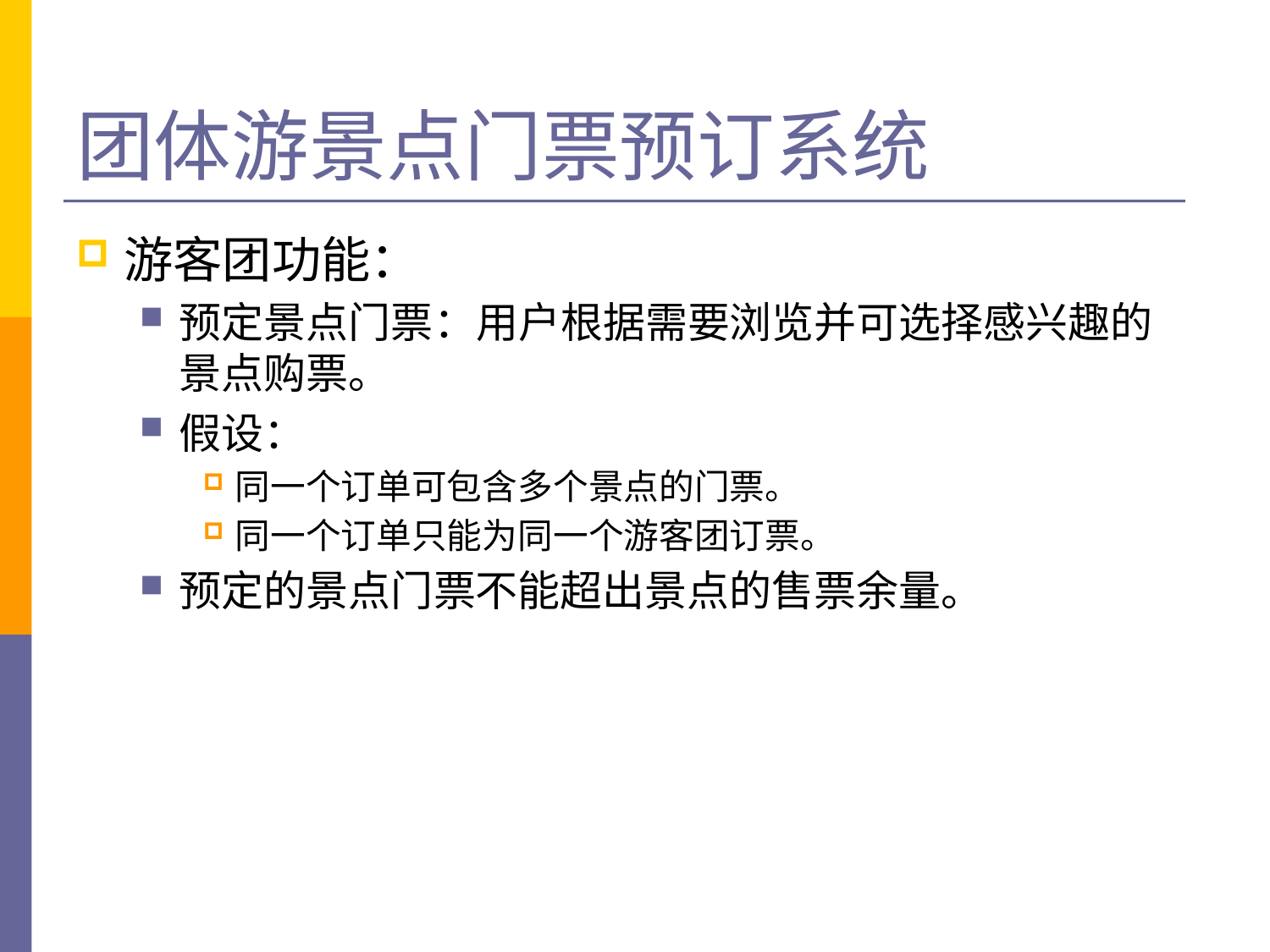

# 团体游景点门票预订系统
游客团功能：
预定景点门票：用户根据需要浏览并可选择感兴趣的景点购票。
假设：
同一个订单可包含多个景点的门票。
同一个订单只能为同一个游客团订票。
预定的景点门票不能超出景点的售票余量。